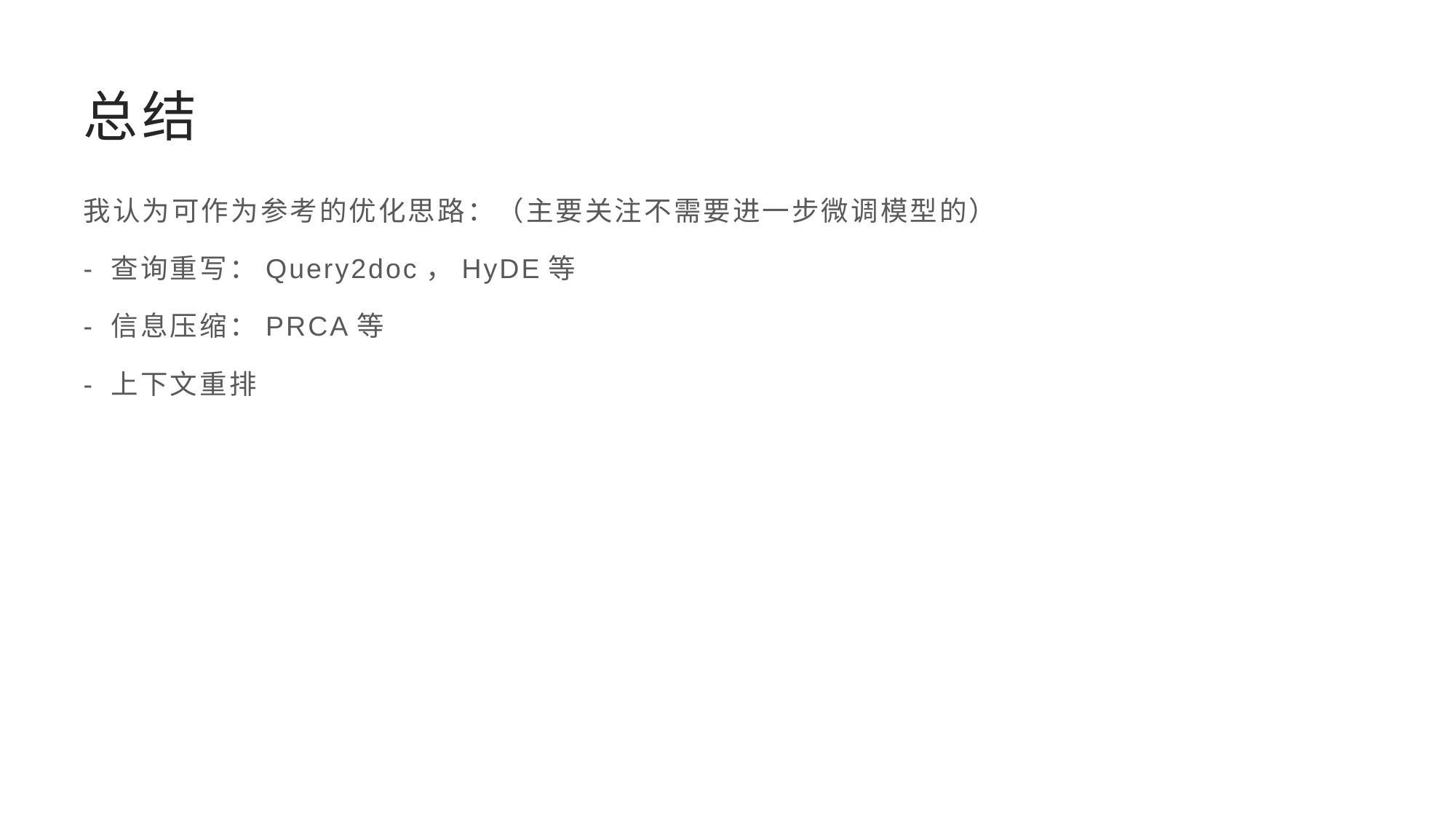

# 总结
我认为可作为参考的优化思路：（主要关注不需要进一步微调模型的）
- 查询重写：Query2doc，HyDE等
- 信息压缩：PRCA等
- 上下文重排